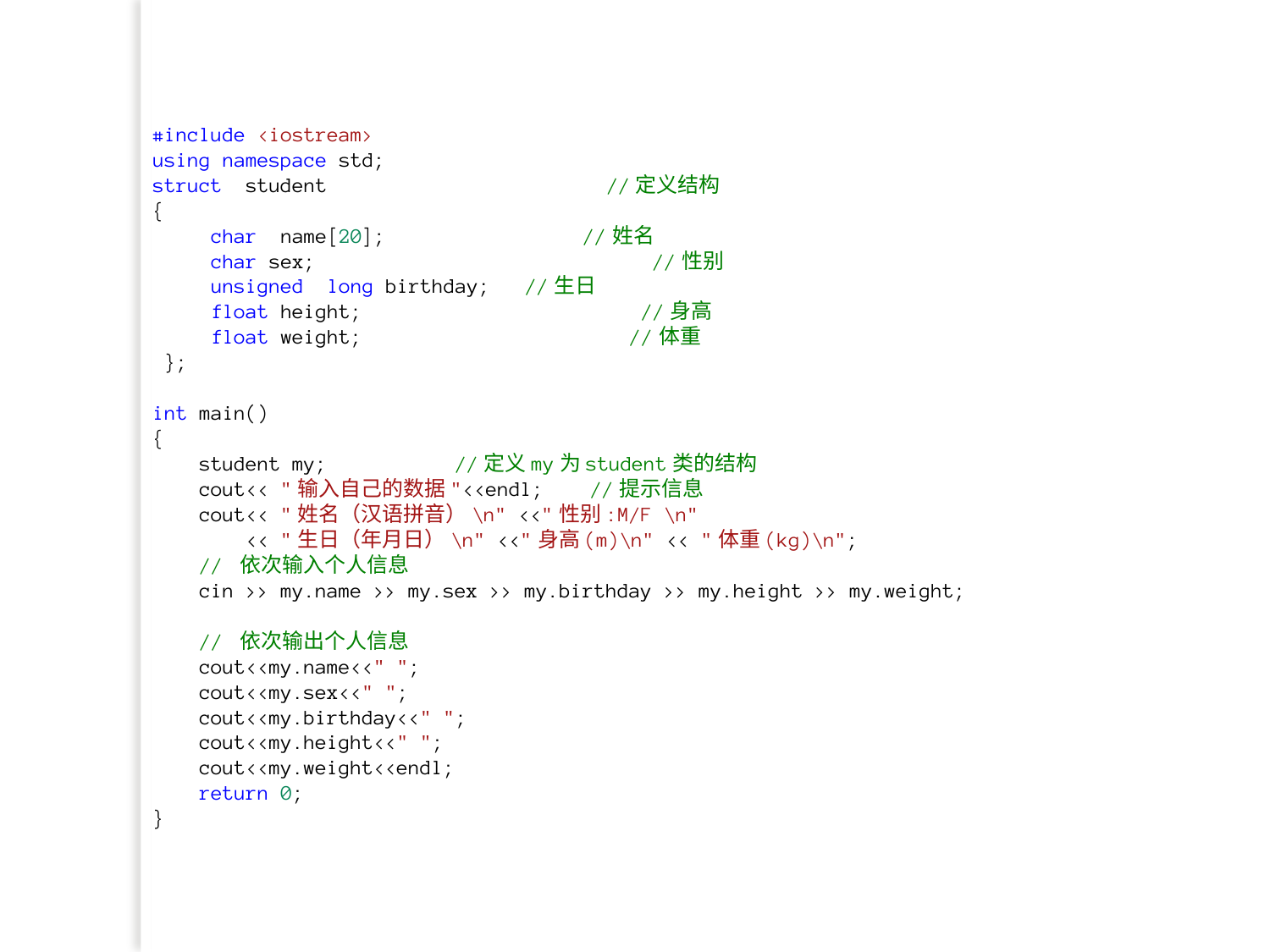

#include <iostream>
using namespace std;
struct  student                        //定义结构
{
     char  name[20];                 //姓名
     char sex;                             //性别
     unsigned  long birthday;   //生日
     float height;                        //身高
     float weight;                       //体重
 };
int main()
{
    student my;           //定义my为student类的结构
    cout<< "输入自己的数据"<<endl;    //提示信息
    cout<< "姓名（汉语拼音）\n" <<"性别:M/F \n"
        << "生日（年月日）\n" <<"身高(m)\n" << "体重(kg)\n";
    // 依次输入个人信息
    cin >> my.name >> my.sex >> my.birthday >> my.height >> my.weight;
    // 依次输出个人信息
    cout<<my.name<<" ";
    cout<<my.sex<<" ";
    cout<<my.birthday<<" ";
    cout<<my.height<<" ";
    cout<<my.weight<<endl;
    return 0;
}